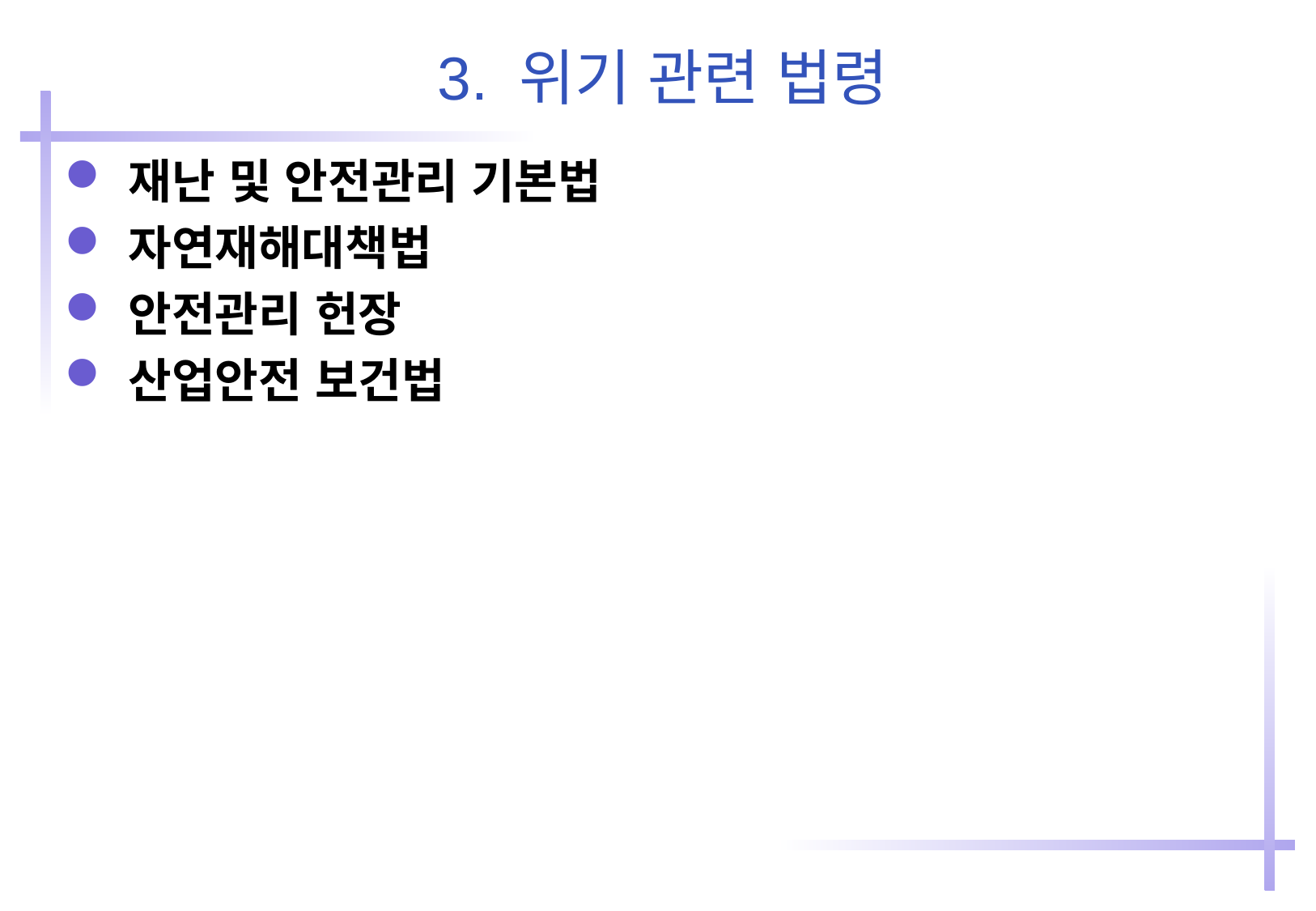

# 3. 위기 관련 법령

재난 및 안전관리 기본법
자연재해대책법
안전관리 헌장
산업안전 보건법